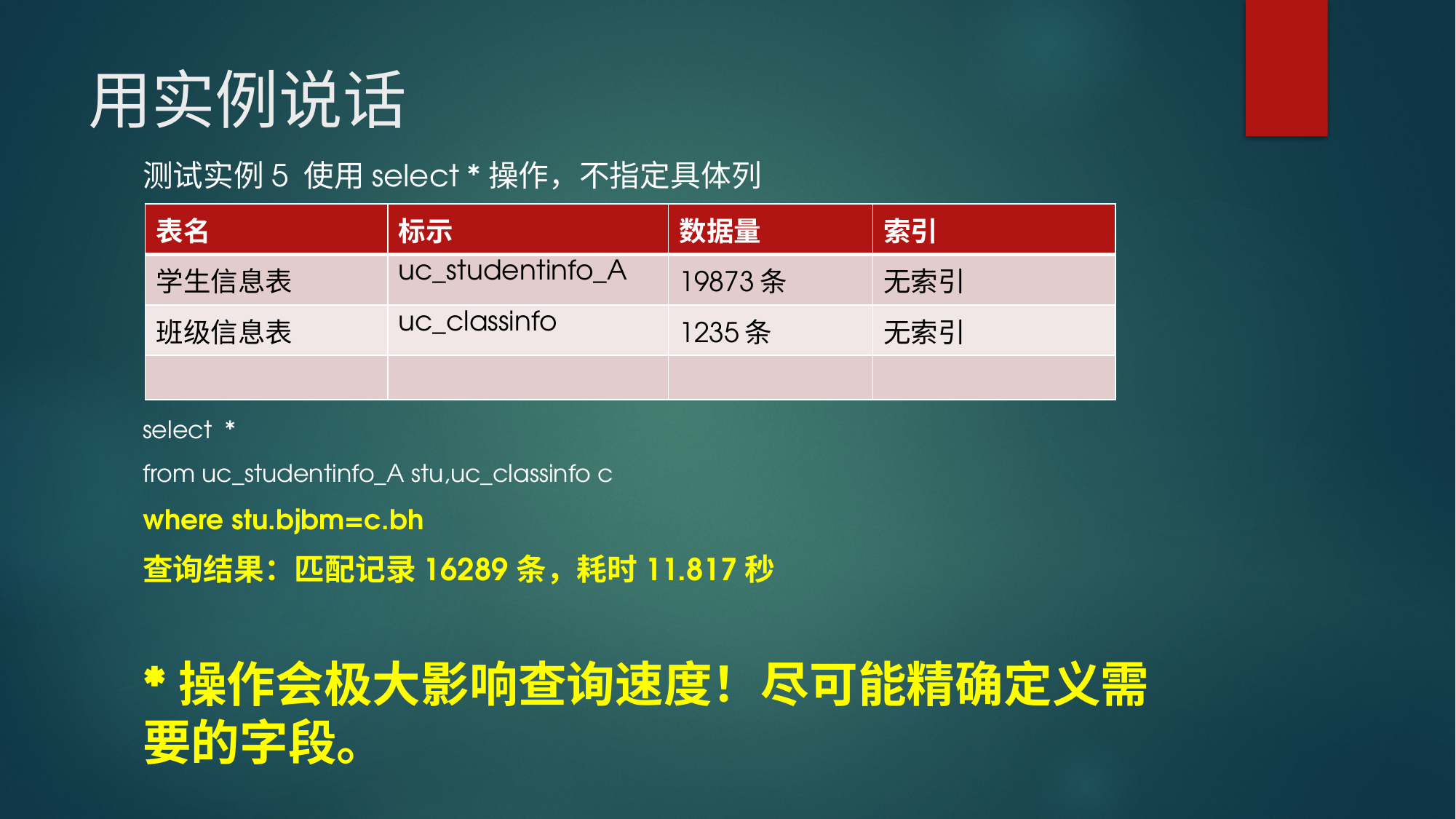

# 用实例说话
测试实例5 使用select *操作，不指定具体列

select  *
from uc_studentinfo_A stu,uc_classinfo c
where stu.bjbm=c.bh
查询结果：匹配记录16289条，耗时11.817秒

*操作会极大影响查询速度！尽可能精确定义需要的字段。
| 表名 | 标示 | 数据量 | 索引 |
| --- | --- | --- | --- |
| 学生信息表 | uc\_studentinfo\_A | 19873条 | 无索引 |
| 班级信息表 | uc\_classinfo | 1235条 | 无索引 |
|  |  |  |  |